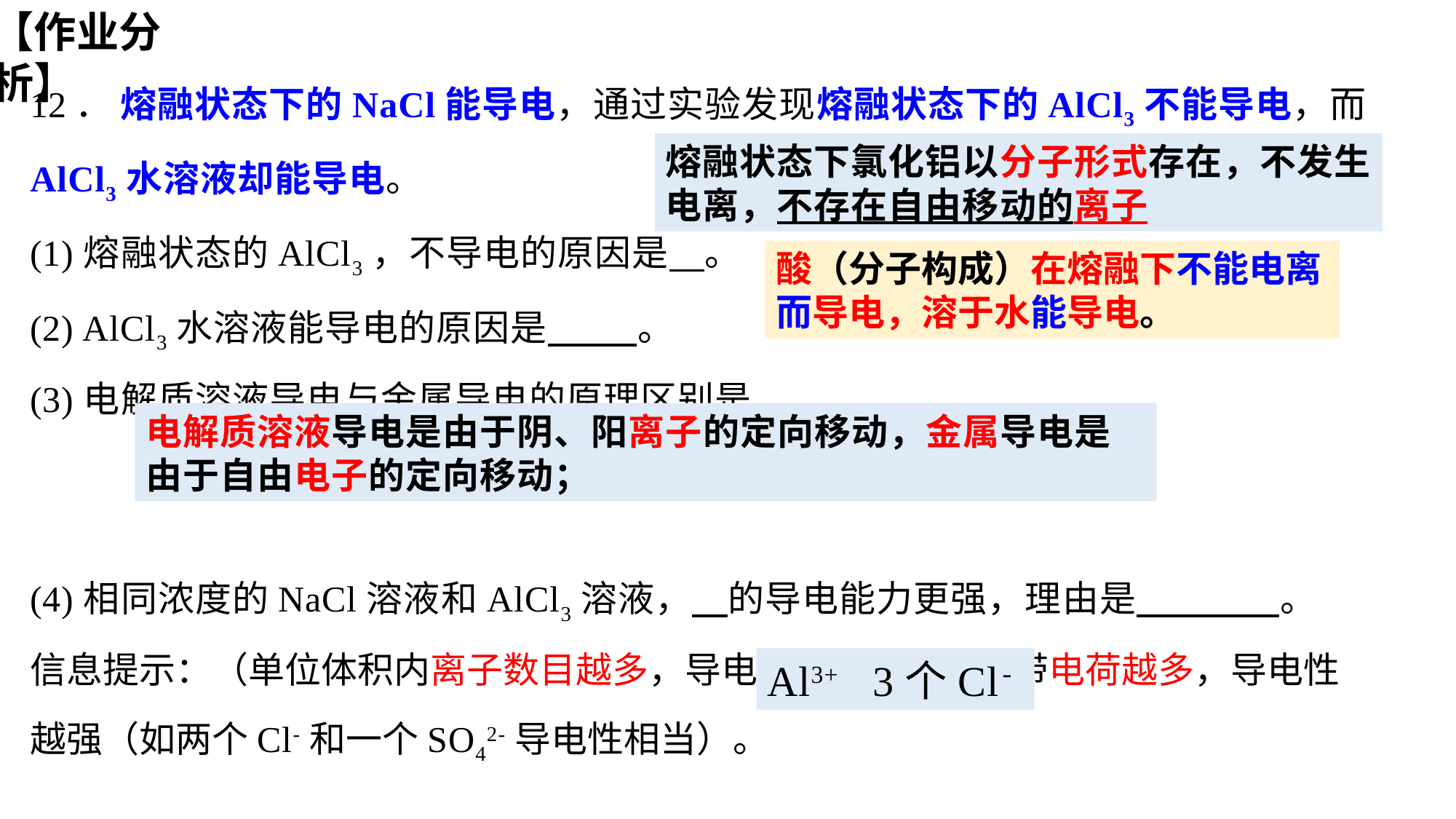

【作业分析】
12． 熔融状态下的NaCl能导电，通过实验发现熔融状态下的AlCl3不能导电，而AlCl3水溶液却能导电。
(1)熔融状态的AlCl3，不导电的原因是    。
(2) AlCl3水溶液能导电的原因是          。
(3)电解质溶液导电与金属导电的原理区别是                      。

(4)相同浓度的NaCl溶液和AlCl3溶液，    的导电能力更强，理由是                。
信息提示：（单位体积内离子数目越多，导电性越强；离子所带电荷越多，导电性越强（如两个Cl-和一个SO42-导电性相当）。
熔融状态下氯化铝以分子形式存在，不发生电离，不存在自由移动的离子
酸（分子构成）在熔融下不能电离而导电，溶于水能导电。
电解质溶液导电是由于阴、阳离子的定向移动，金属导电是由于自由电子的定向移动；
Al3+   3个Cl-